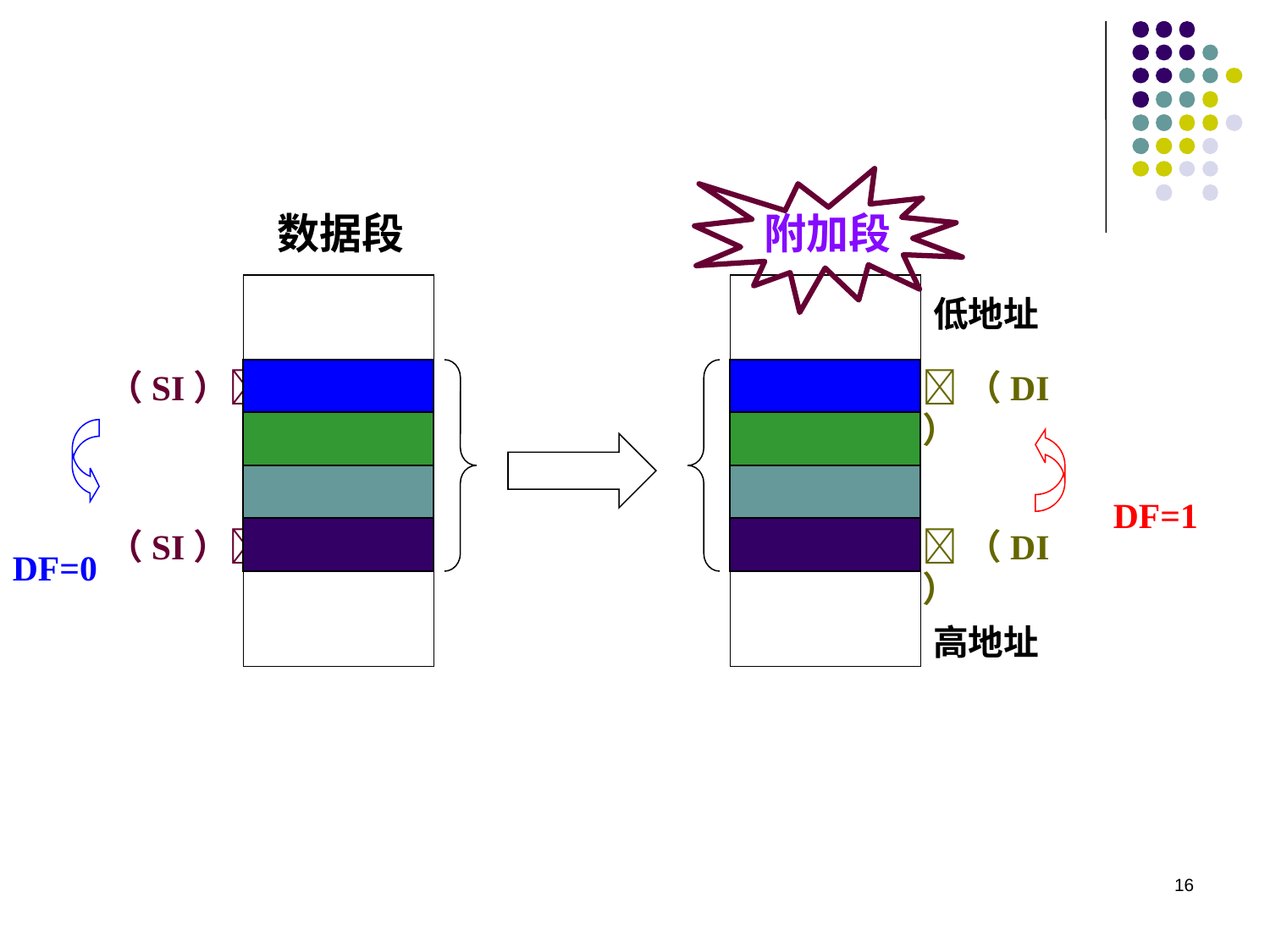

数据段
附加段

低地址
（SI）→

←（DI）

DF=1
（SI）→

←（DI）
DF=0

高地址
16